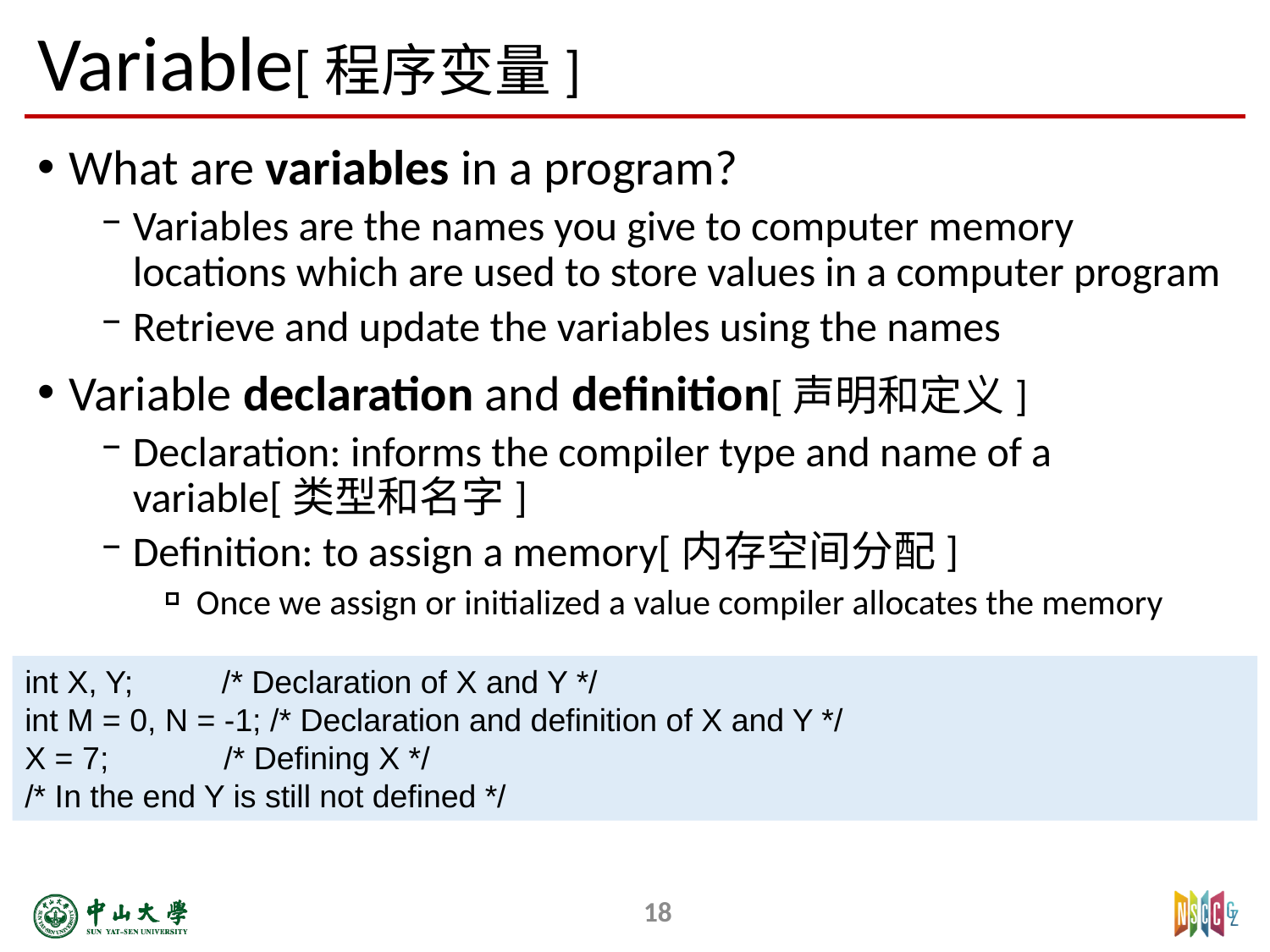

# Variable[程序变量]
What are variables in a program?
Variables are the names you give to computer memory locations which are used to store values in a computer program
Retrieve and update the variables using the names
Variable declaration and definition[声明和定义]
Declaration: informs the compiler type and name of a variable[类型和名字]
Definition: to assign a memory[内存空间分配]
Once we assign or initialized a value compiler allocates the memory
int X, Y;          /* Declaration of X and Y */
int M = 0, N = -1; /* Declaration and definition of X and Y */
X = 7;             /* Defining X */
/* In the end Y is still not defined */
18